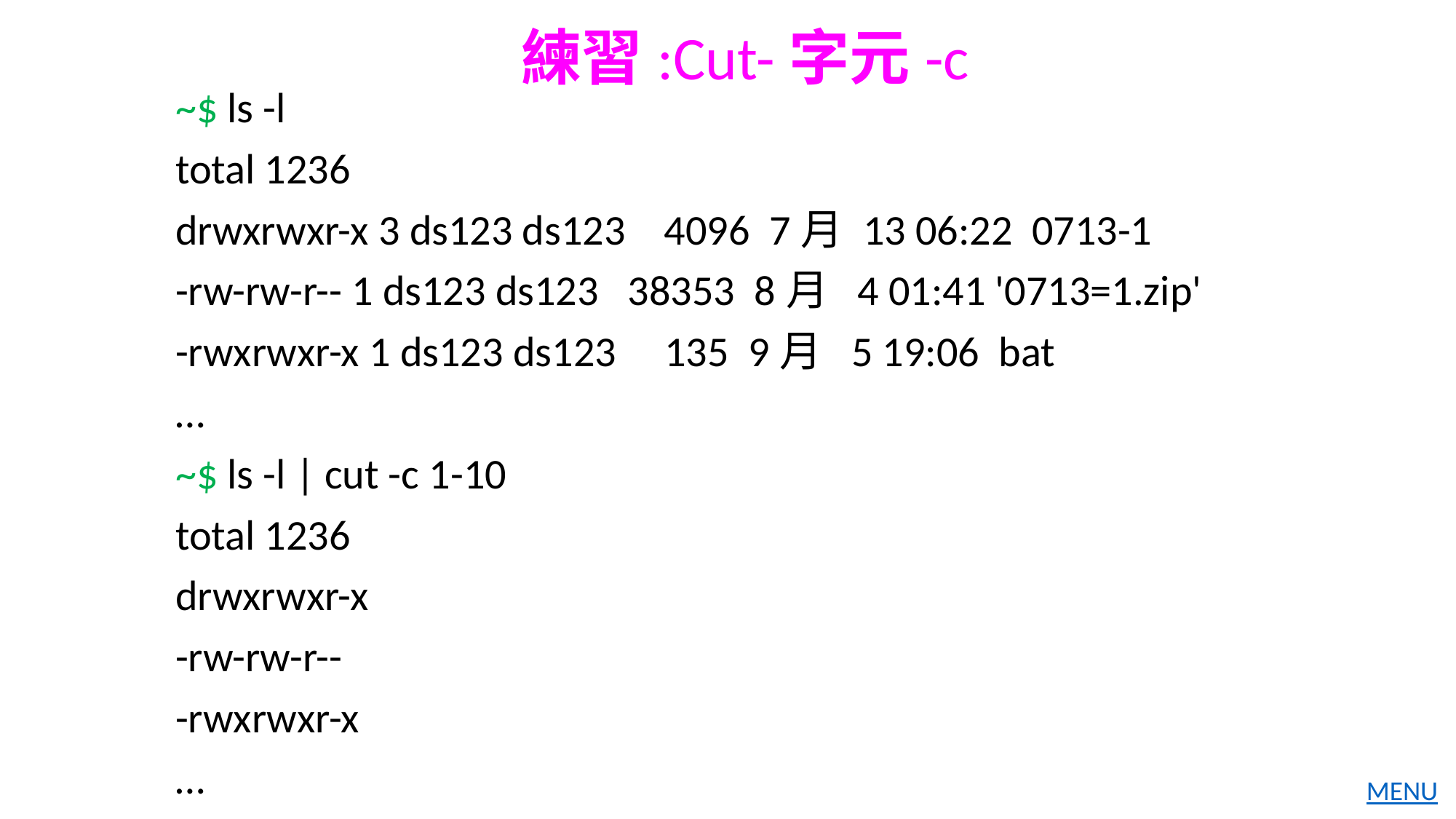

練習:Cut-字元-c
~$ ls -l
total 1236
drwxrwxr-x 3 ds123 ds123    4096  7月 13 06:22  0713-1
-rw-rw-r-- 1 ds123 ds123   38353  8月  4 01:41 '0713=1.zip'
-rwxrwxr-x 1 ds123 ds123     135  9月  5 19:06  bat
…
~$ ls -l | cut -c 1-10
total 1236
drwxrwxr-x
-rw-rw-r--
-rwxrwxr-x
…